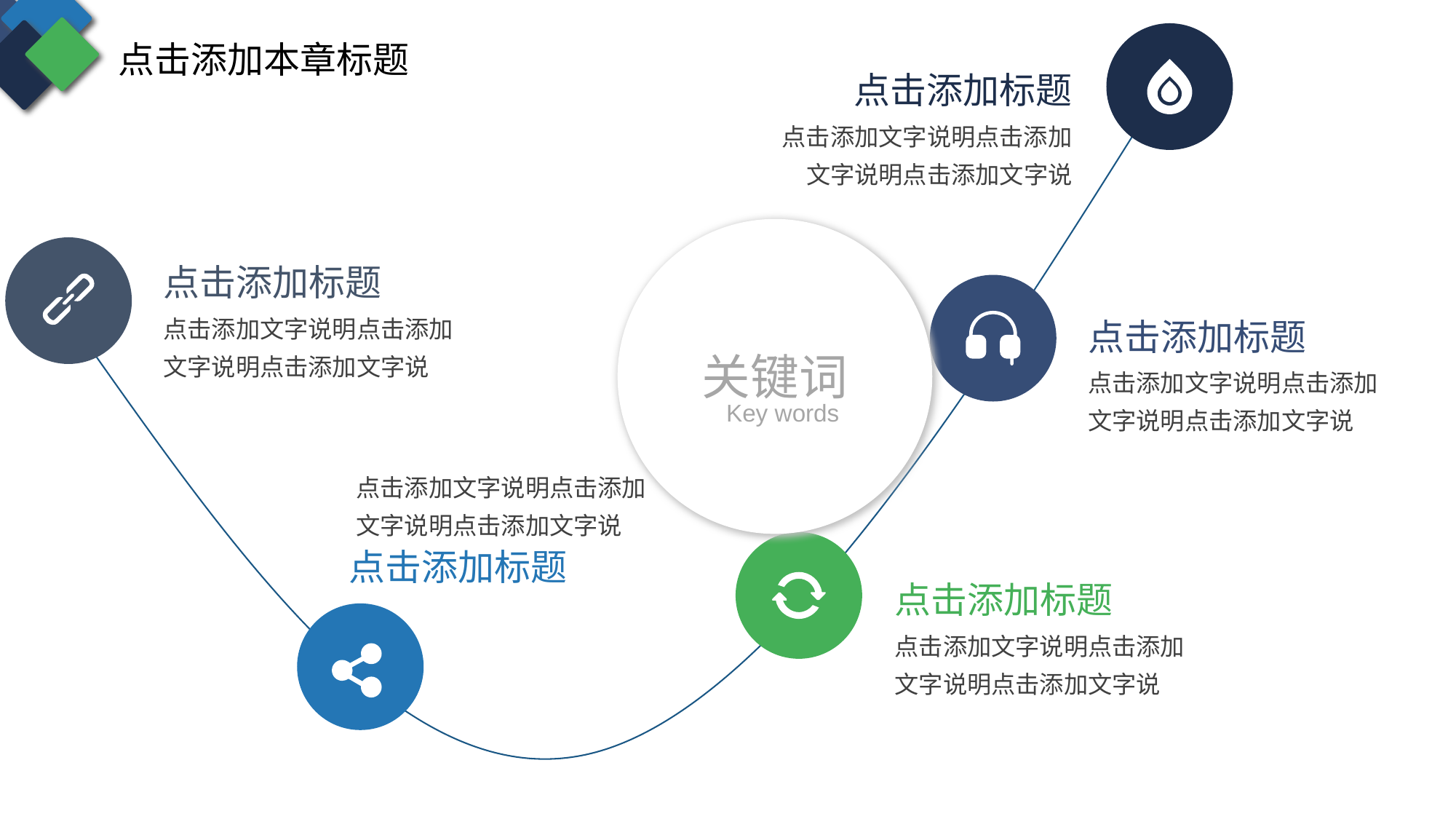

点击添加本章标题

点击添加标题
点击添加文字说明点击添加文字说明点击添加文字说

关键词
Key words

点击添加标题

点击添加文字说明点击添加文字说明点击添加文字说
点击添加标题
点击添加文字说明点击添加文字说明点击添加文字说
点击添加文字说明点击添加文字说明点击添加文字说

点击添加标题
点击添加标题

点击添加文字说明点击添加文字说明点击添加文字说